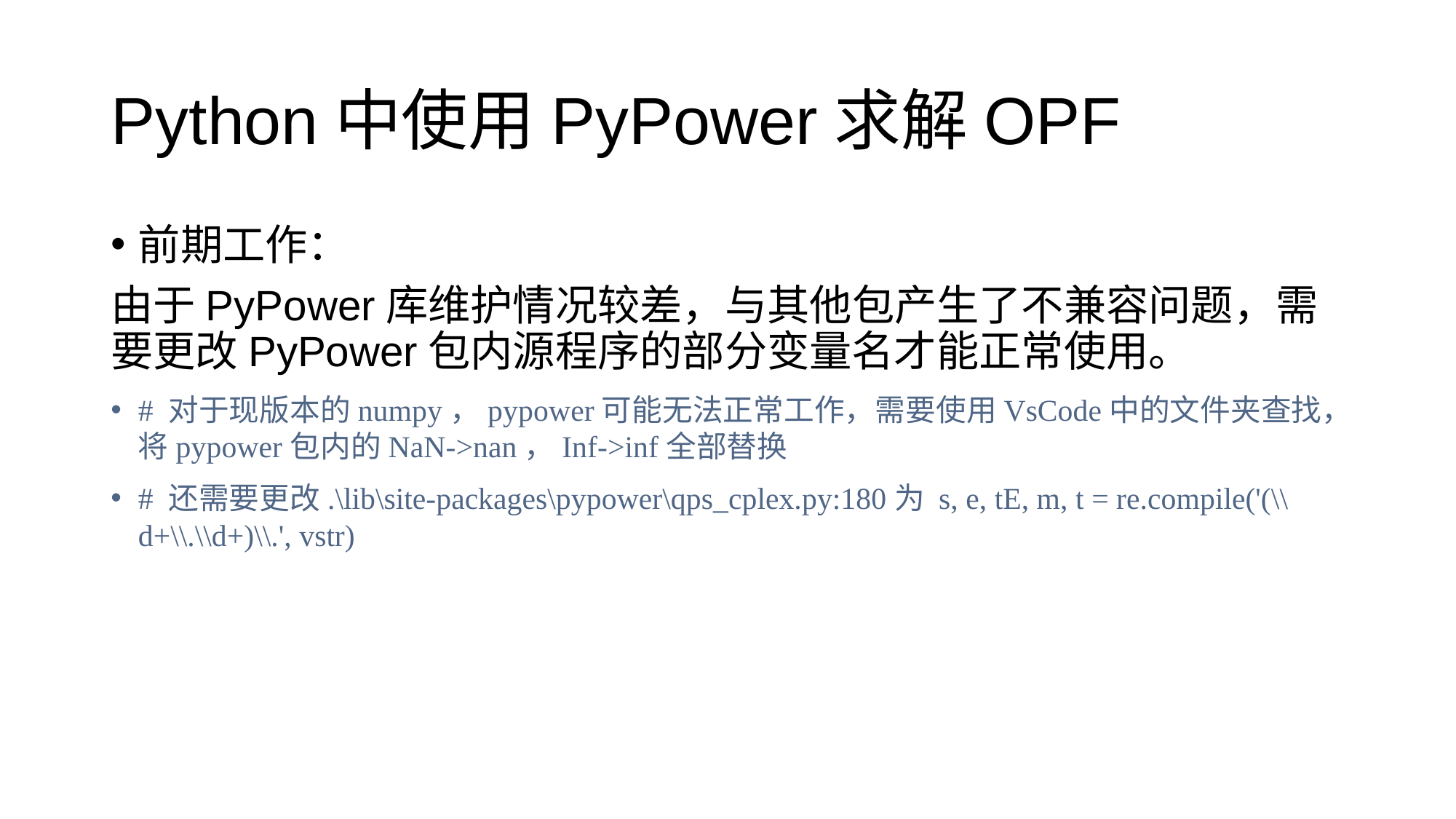

# Python中使用PyPower求解OPF
前期工作：
由于PyPower库维护情况较差，与其他包产生了不兼容问题，需要更改PyPower包内源程序的部分变量名才能正常使用。
# 对于现版本的numpy，pypower可能无法正常工作，需要使用VsCode中的文件夹查找，将pypower包内的NaN->nan，Inf->inf全部替换
# 还需要更改.\lib\site-packages\pypower\qps_cplex.py:180为 s, e, tE, m, t = re.compile('(\\d+\\.\\d+)\\.', vstr)